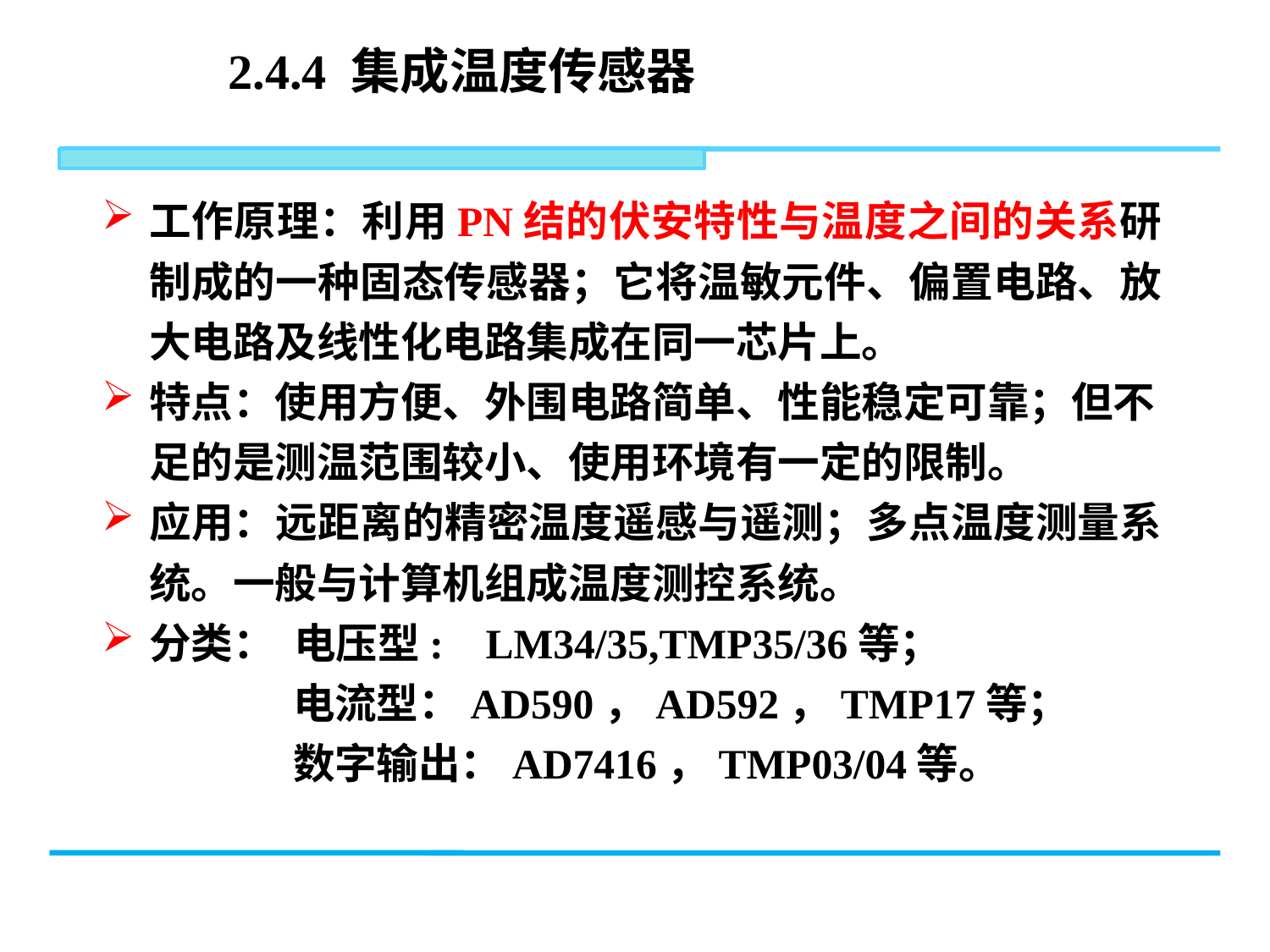

2.4.4 集成温度传感器
工作原理：利用PN结的伏安特性与温度之间的关系研制成的一种固态传感器；它将温敏元件、偏置电路、放大电路及线性化电路集成在同一芯片上。
特点：使用方便、外围电路简单、性能稳定可靠；但不足的是测温范围较小、使用环境有一定的限制。
应用：远距离的精密温度遥感与遥测；多点温度测量系统。一般与计算机组成温度测控系统。
分类：  电压型:    LM34/35,TMP35/36等；
                   电流型：AD590，AD592，TMP17等；
                   数字输出：AD7416，TMP03/04等。